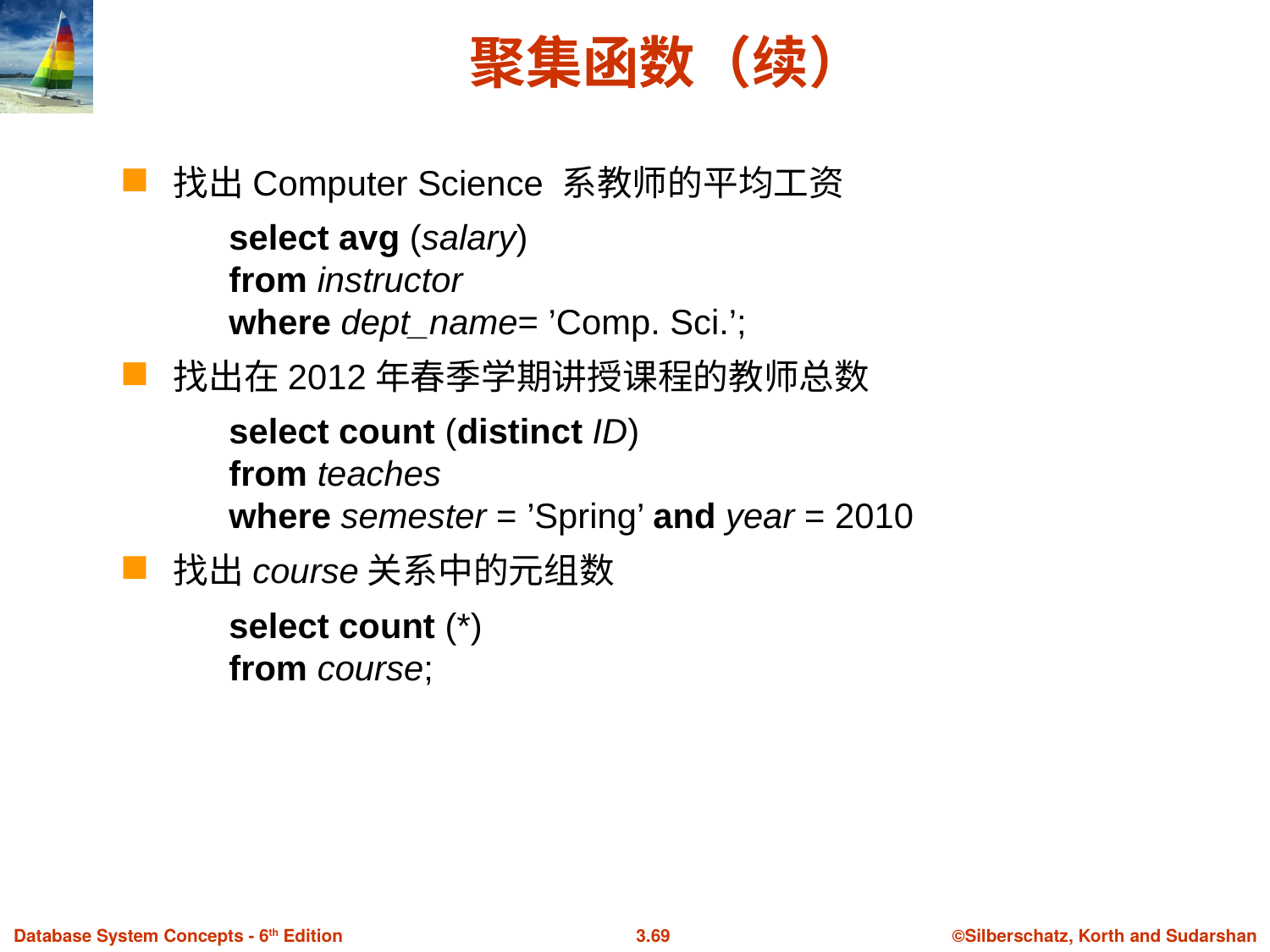

# 聚集函数（续）
找出Computer Science 系教师的平均工资
select avg (salary)
from instructor
where dept_name= ’Comp. Sci.’;
找出在2012年春季学期讲授课程的教师总数
select count (distinct ID)
from teaches
where semester = ’Spring’ and year = 2010
找出course关系中的元组数
select count (*)
from course;